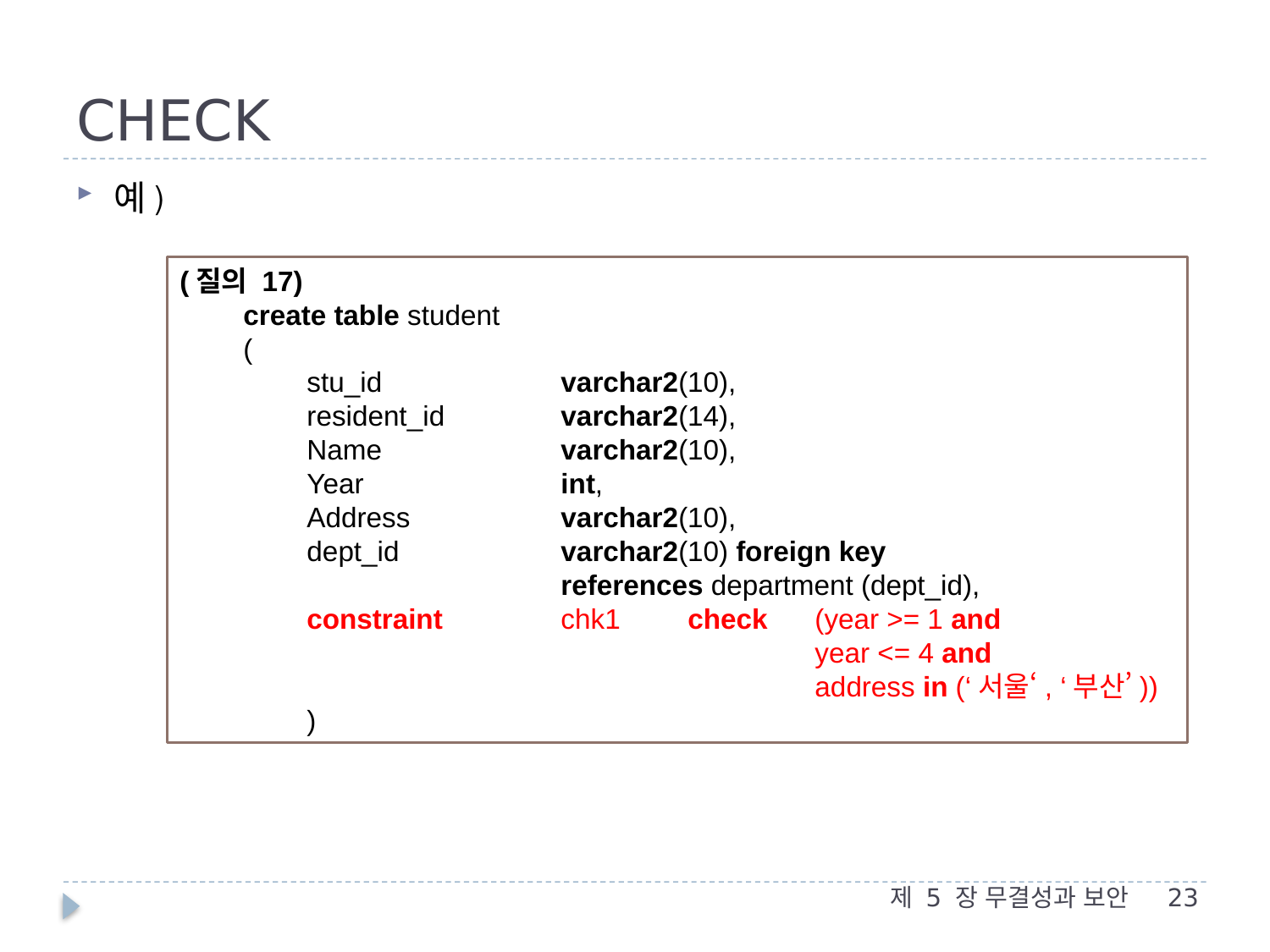

# CHECK
예)
(질의 17)
create table student
(
stu_id		varchar2(10),
resident_id	varchar2(14),
Name		varchar2(10),
Year		int,
Address		varchar2(10),
dept_id		varchar2(10) foreign key
		references department (dept_id),
constraint 	chk1 	check 	(year >= 1 and
				year <= 4 and
				address in (‘서울‘, ‘부산’))
)
제 5 장 무결성과 보안
23